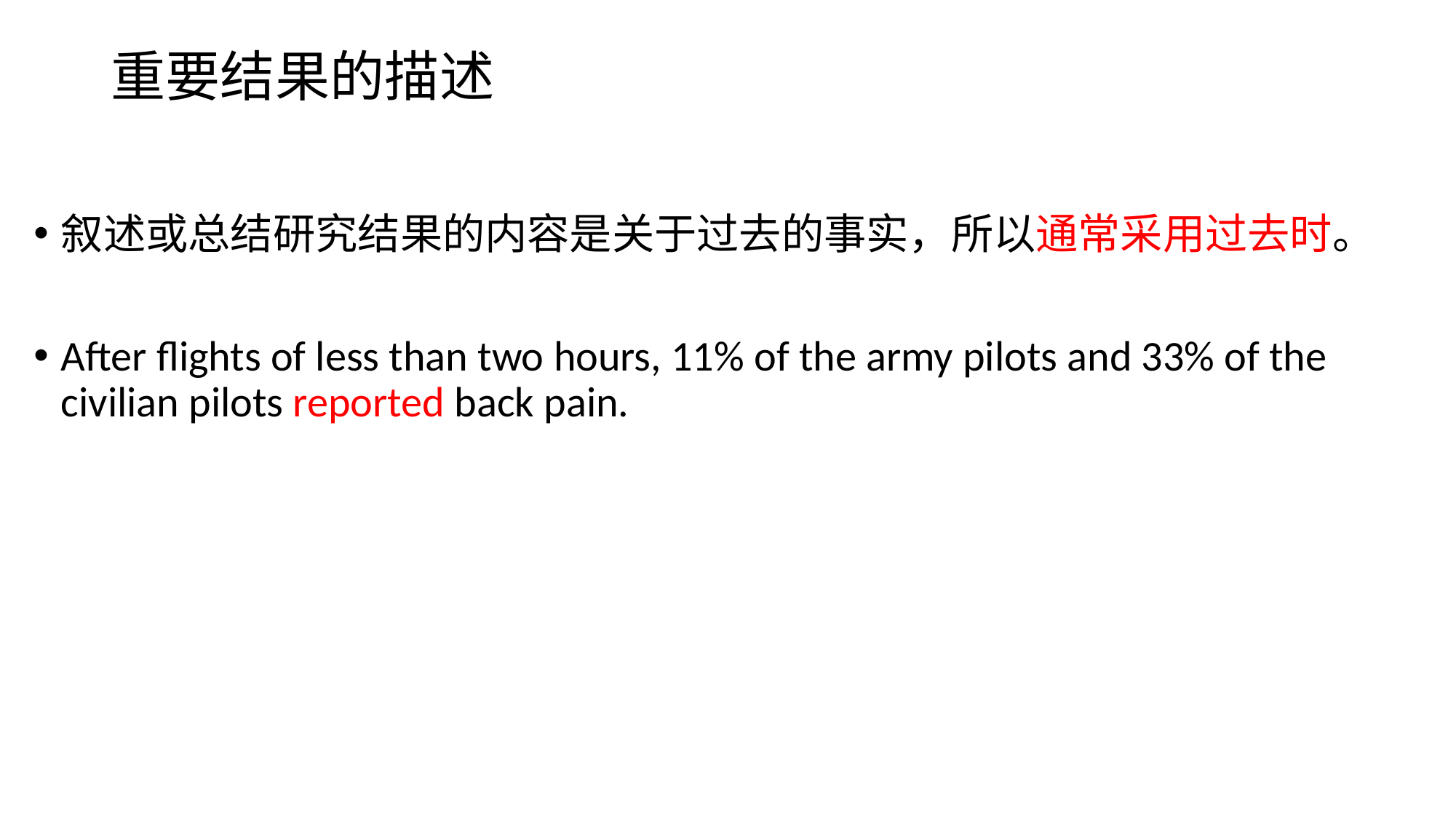

# 重要结果的描述
叙述或总结研究结果的内容是关于过去的事实，所以通常采用过去时。

After flights of less than two hours, 11% of the army pilots and 33% of the civilian pilots reported back pain.